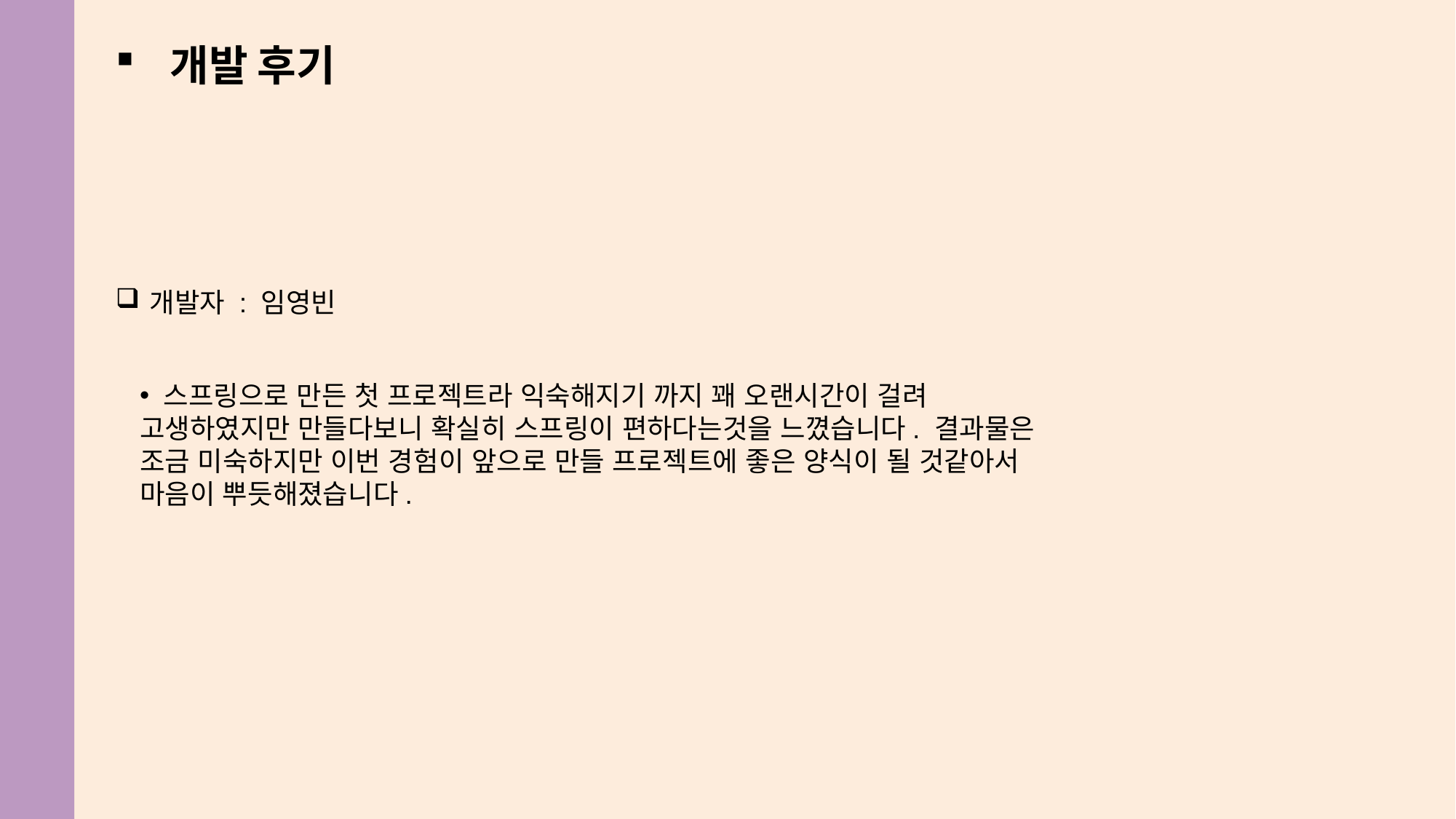

개발 후기
개발자 : 임영빈
 스프링으로 만든 첫 프로젝트라 익숙해지기 까지 꽤 오랜시간이 걸려 고생하였지만 만들다보니 확실히 스프링이 편하다는것을 느꼈습니다. 결과물은 조금 미숙하지만 이번 경험이 앞으로 만들 프로젝트에 좋은 양식이 될 것같아서 마음이 뿌듯해졌습니다.